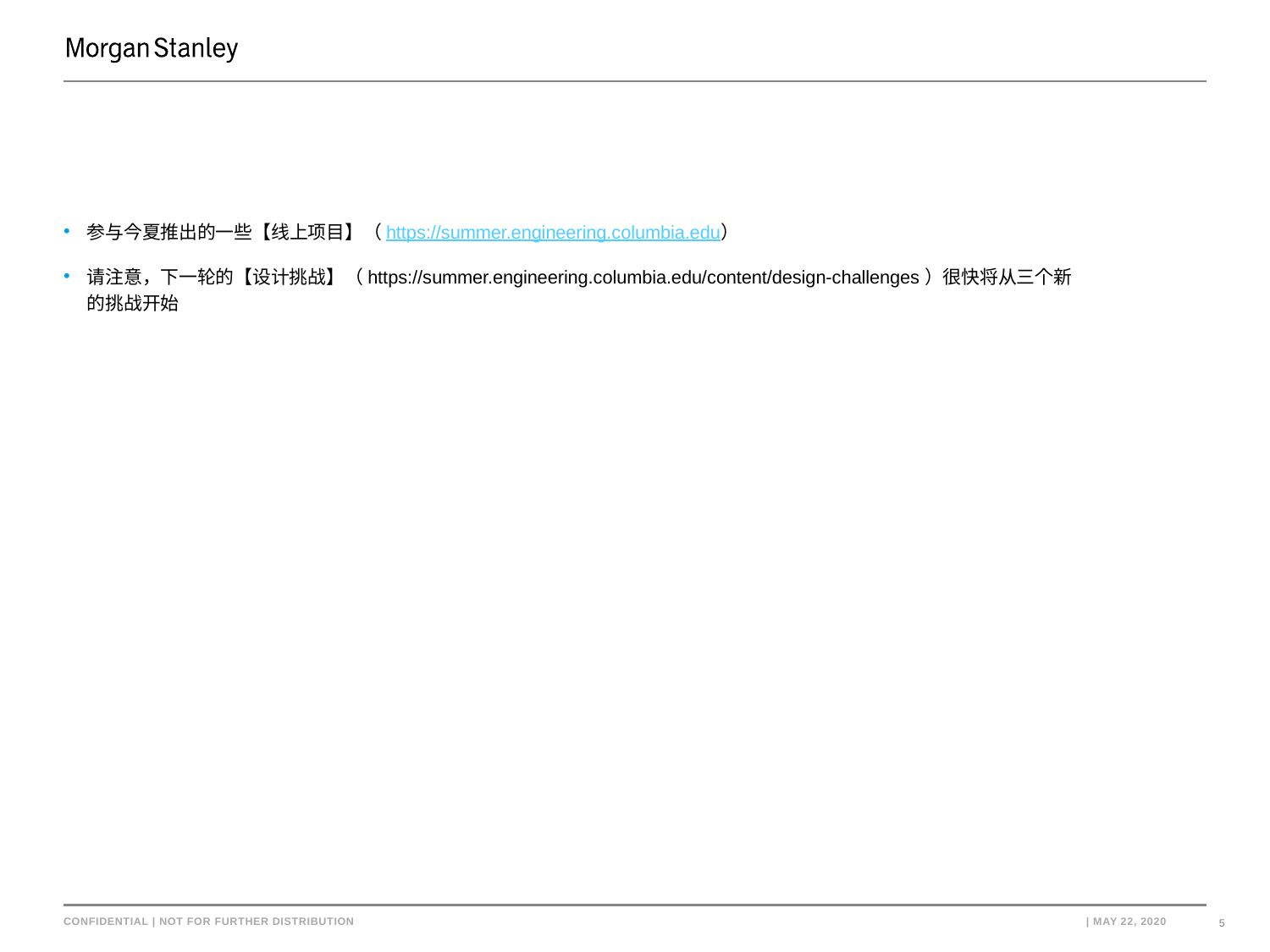

#
参与今夏推出的一些【线上项目】（https://summer.engineering.columbia.edu）
请注意，下一轮的【设计挑战】（https://summer.engineering.columbia.edu/content/design-challenges）很快将从三个新的挑战开始